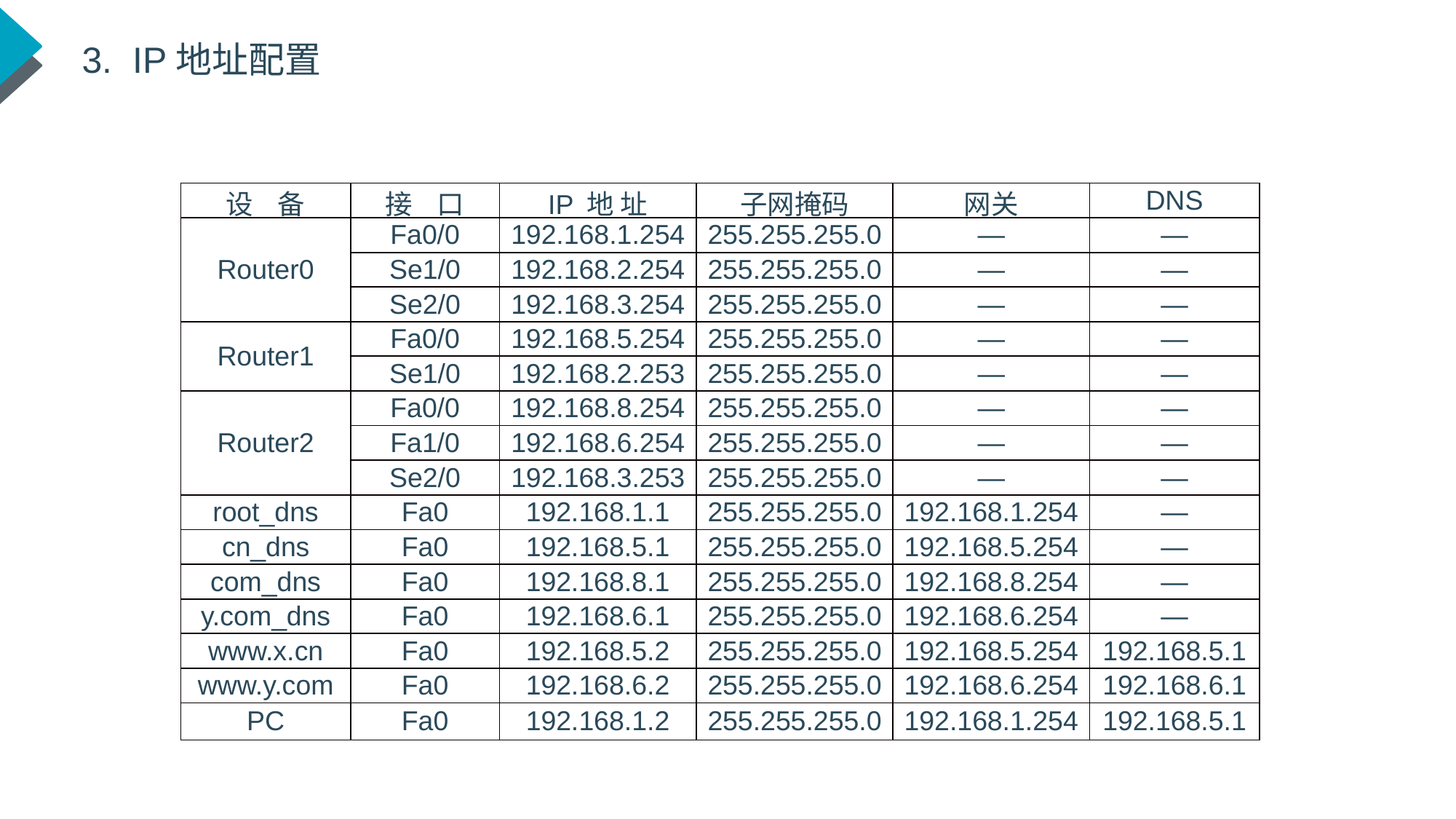

3.  IP地址配置
| 设 备 | 接 口 | IP 地 址 | 子网掩码 | 网关 | DNS |
| --- | --- | --- | --- | --- | --- |
| Router0 | Fa0/0 | 192.168.1.254 | 255.255.255.0 | — | — |
|  | Se1/0 | 192.168.2.254 | 255.255.255.0 | — | — |
|  | Se2/0 | 192.168.3.254 | 255.255.255.0 | — | — |
| Router1 | Fa0/0 | 192.168.5.254 | 255.255.255.0 | — | — |
|  | Se1/0 | 192.168.2.253 | 255.255.255.0 | — | — |
| Router2 | Fa0/0 | 192.168.8.254 | 255.255.255.0 | — | — |
|  | Fa1/0 | 192.168.6.254 | 255.255.255.0 | — | — |
|  | Se2/0 | 192.168.3.253 | 255.255.255.0 | — | — |
| root\_dns | Fa0 | 192.168.1.1 | 255.255.255.0 | 192.168.1.254 | — |
| cn\_dns | Fa0 | 192.168.5.1 | 255.255.255.0 | 192.168.5.254 | — |
| com\_dns | Fa0 | 192.168.8.1 | 255.255.255.0 | 192.168.8.254 | — |
| y.com\_dns | Fa0 | 192.168.6.1 | 255.255.255.0 | 192.168.6.254 | — |
| www.x.cn | Fa0 | 192.168.5.2 | 255.255.255.0 | 192.168.5.254 | 192.168.5.1 |
| www.y.com | Fa0 | 192.168.6.2 | 255.255.255.0 | 192.168.6.254 | 192.168.6.1 |
| PC | Fa0 | 192.168.1.2 | 255.255.255.0 | 192.168.1.254 | 192.168.5.1 |